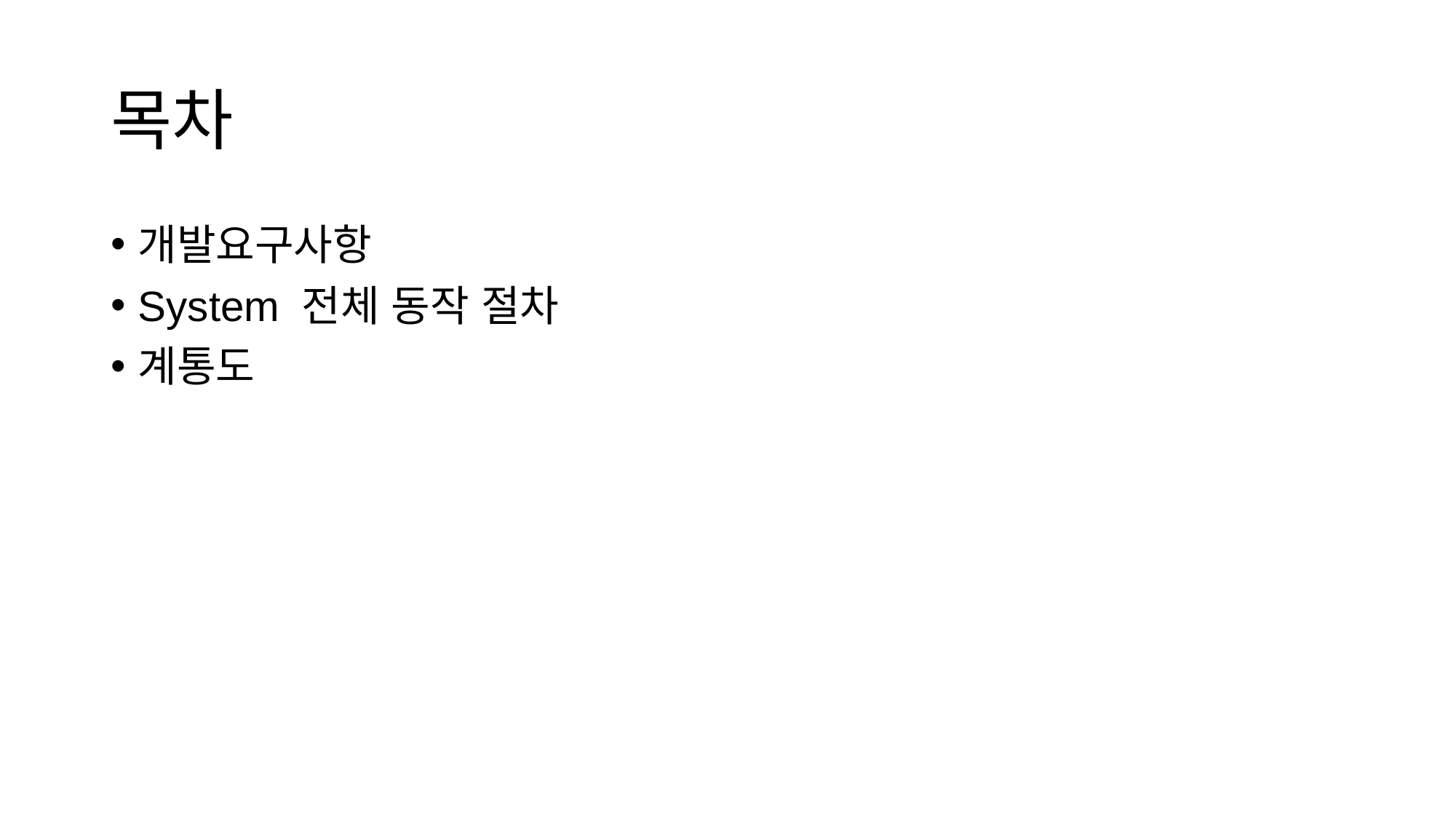

# 목차
개발요구사항
System 전체 동작 절차
계통도